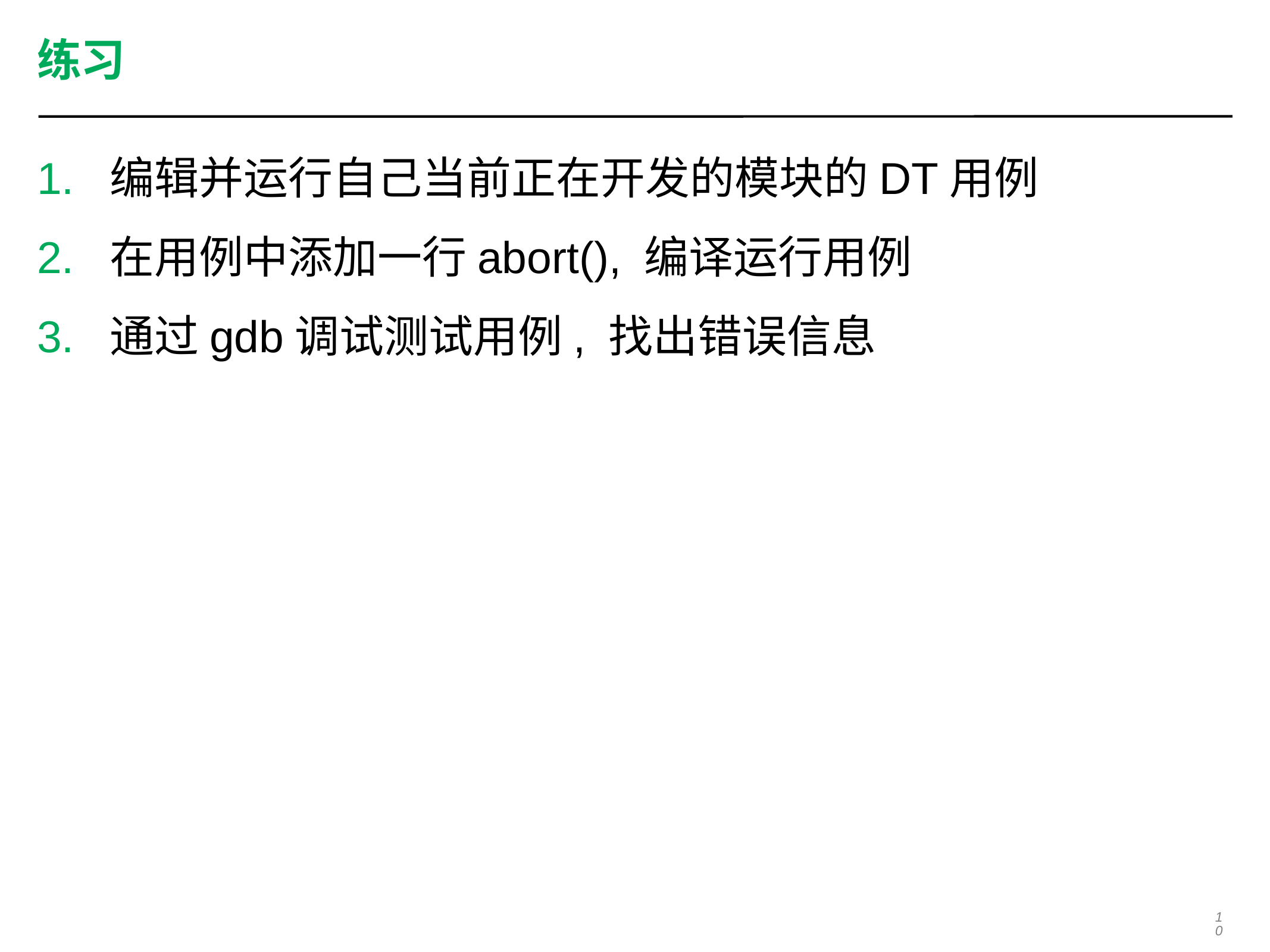

# 练习
编辑并运行自己当前正在开发的模块的DT用例
在用例中添加一行abort(), 编译运行用例
通过gdb调试测试用例, 找出错误信息
10